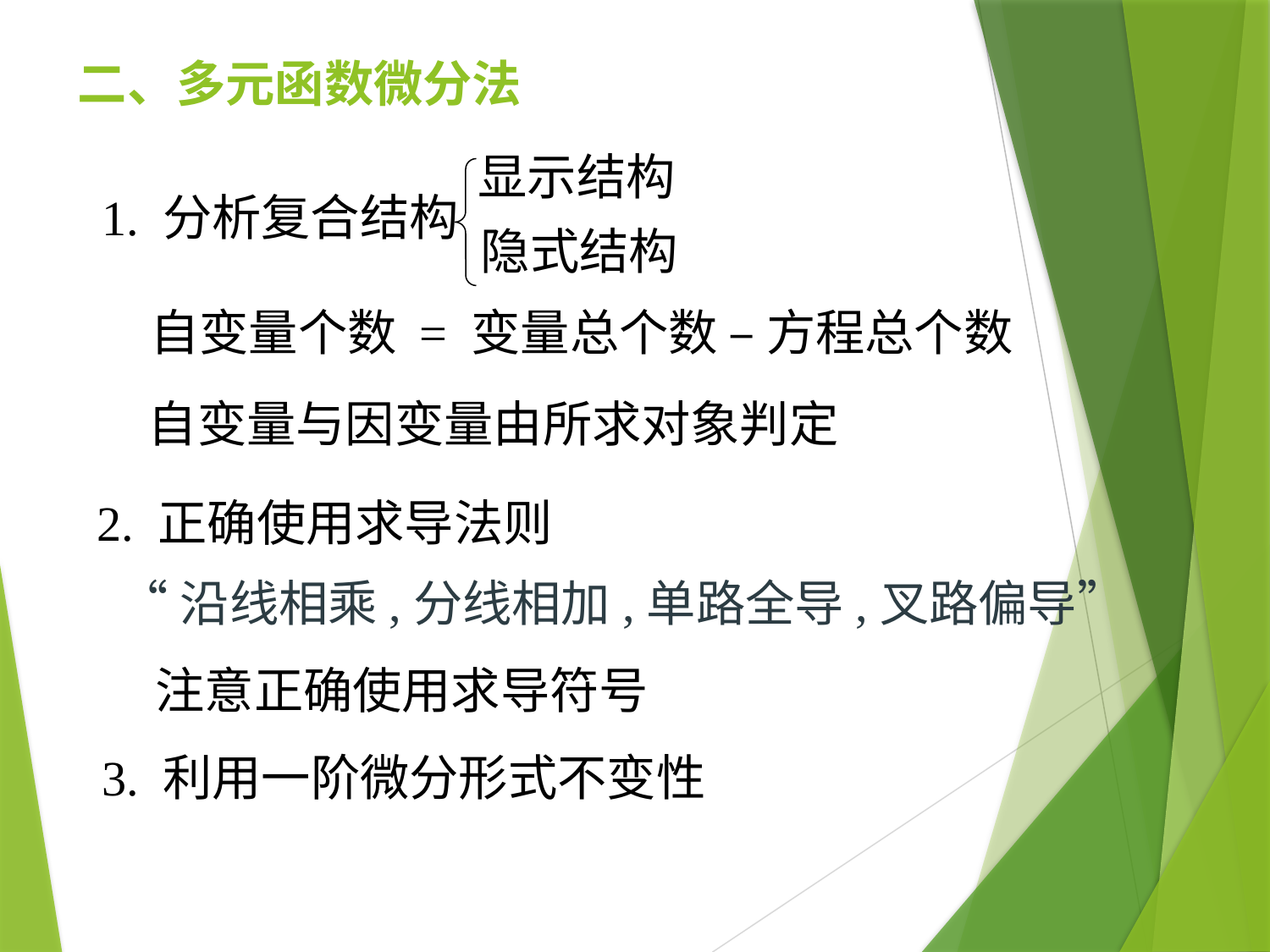

# 二、多元函数微分法
显示结构

1. 分析复合结构
隐式结构
自变量个数 = 变量总个数 – 方程总个数
自变量与因变量由所求对象判定
2. 正确使用求导法则
“沿线相乘,分线相加,单路全导,叉路偏导”
注意正确使用求导符号
3. 利用一阶微分形式不变性